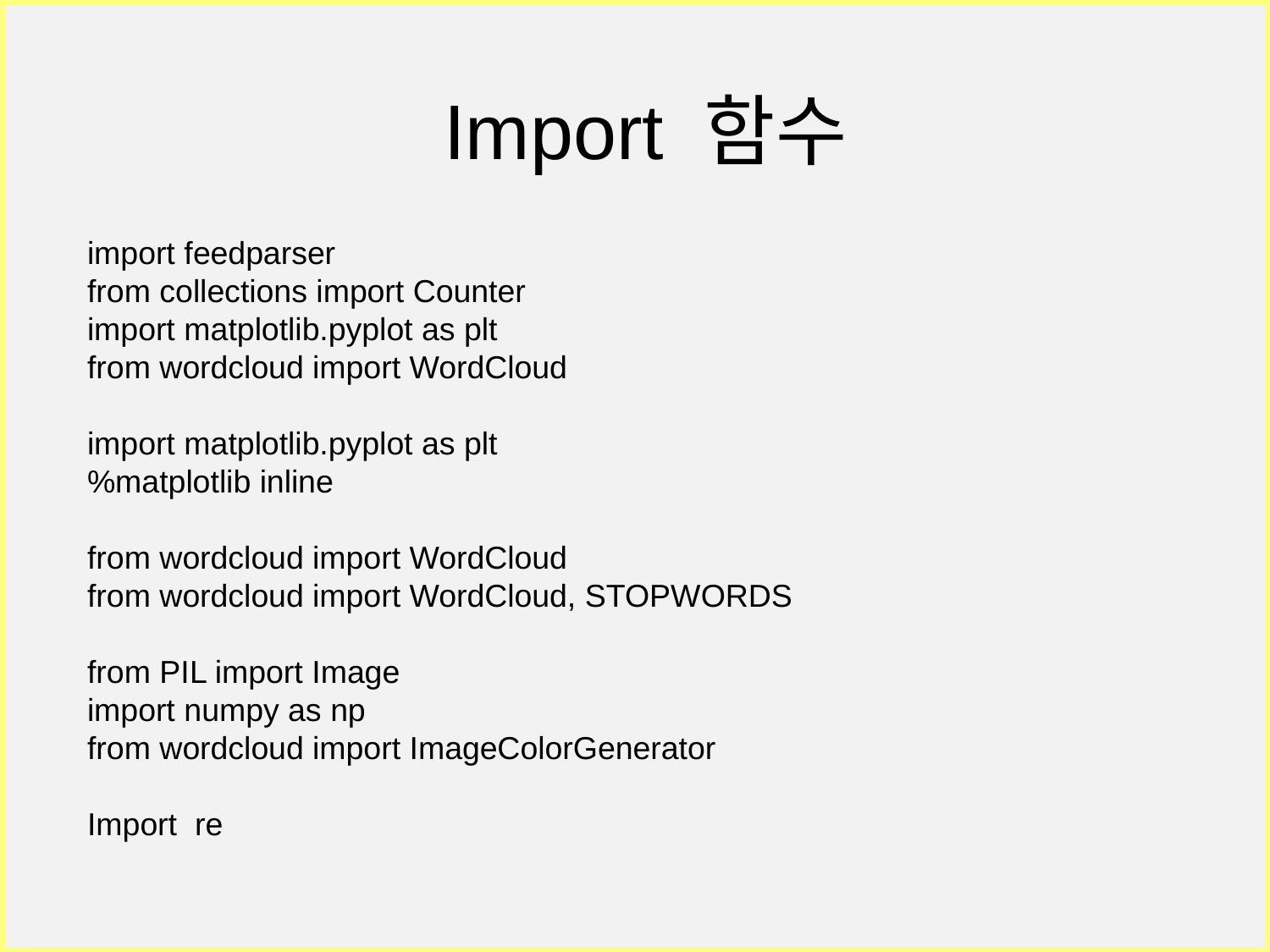

Import 함수
import feedparser
from collections import Counter
import matplotlib.pyplot as plt
from wordcloud import WordCloud

import matplotlib.pyplot as plt
%matplotlib inline

from wordcloud import WordCloud
from wordcloud import WordCloud, STOPWORDS

from PIL import Image
import numpy as np
from wordcloud import ImageColorGenerator

Import  re